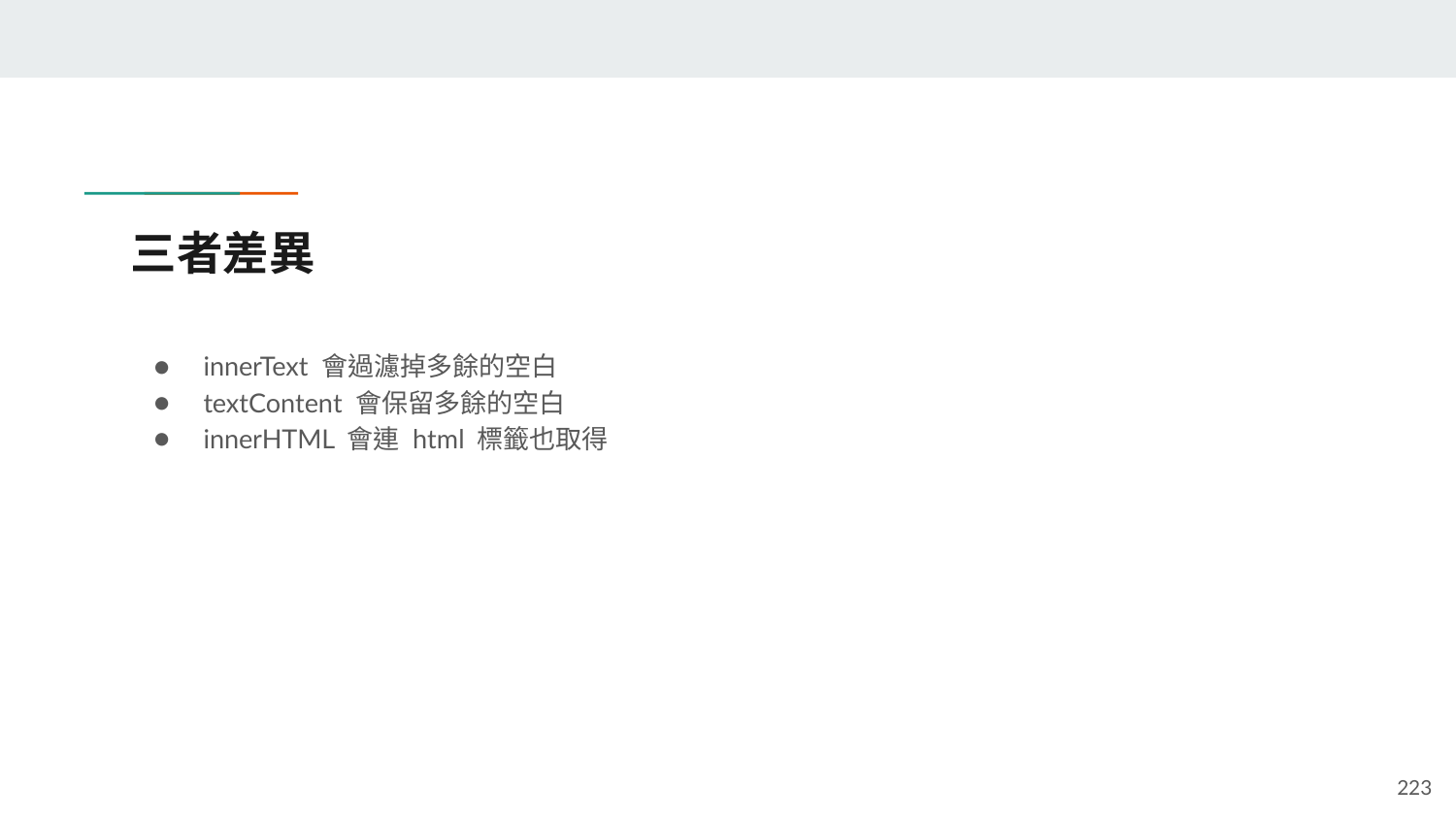

# 三者差異
innerText 會過濾掉多餘的空白
textContent 會保留多餘的空白
innerHTML 會連 html 標籤也取得
223